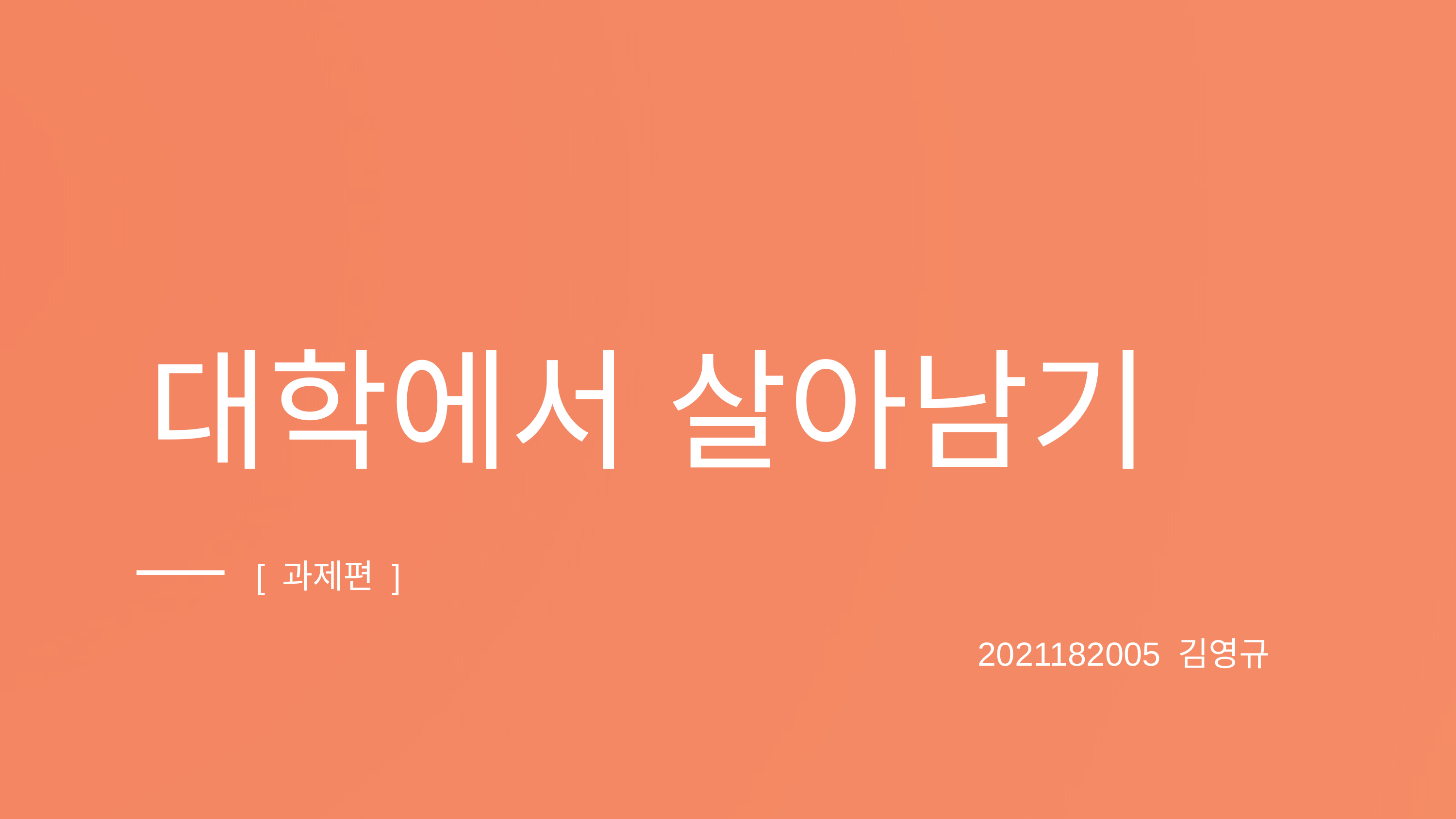

대학에서 살아남기
[ 과제편 ]
2021182005 김영규